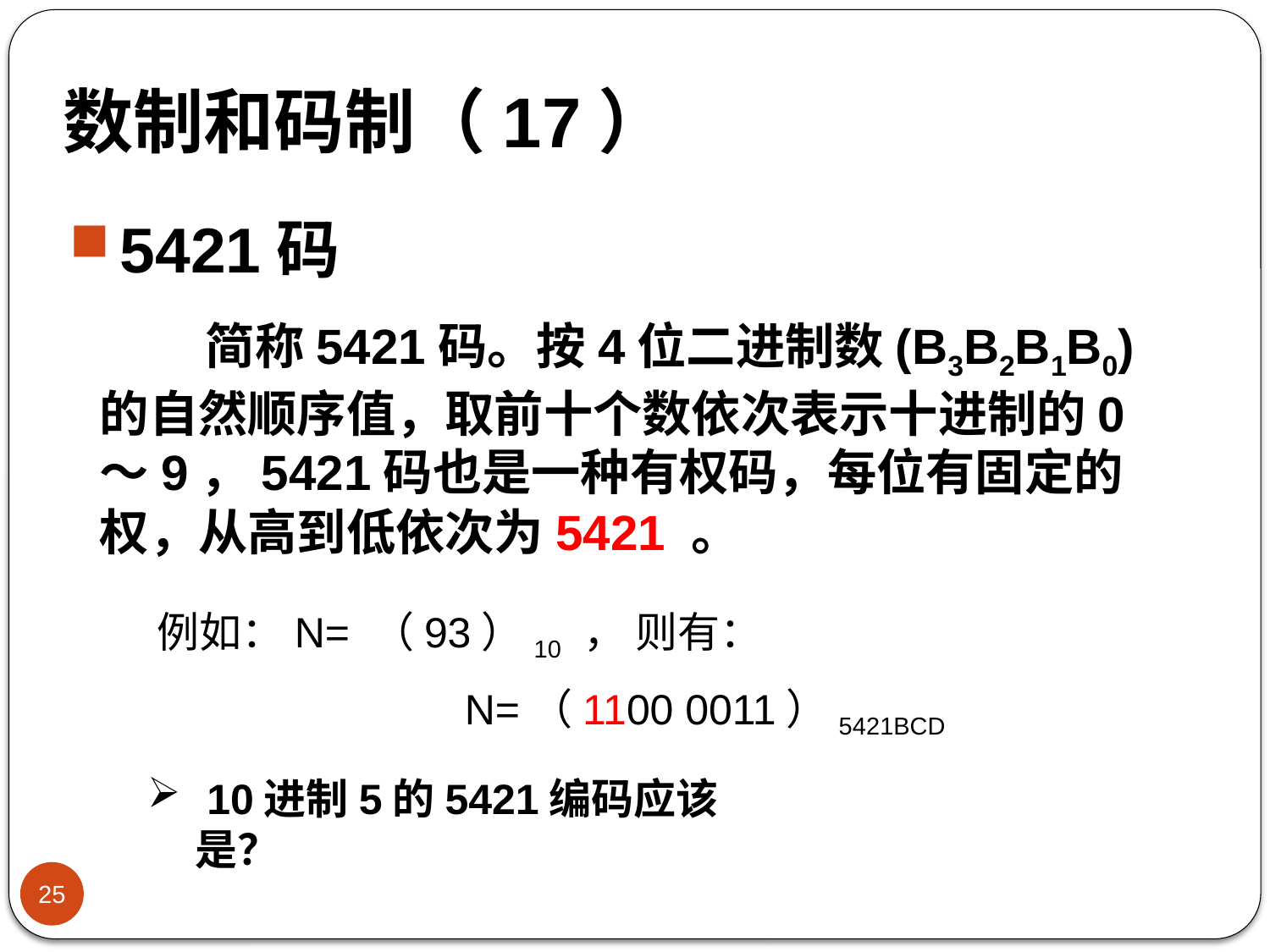

# 数制和码制（17）
5421码
简称5421码。按4位二进制数(B3B2B1B0)的自然顺序值，取前十个数依次表示十进制的0～9，5421码也是一种有权码，每位有固定的权，从高到低依次为5421 。
例如：N= （93）10 ， 则有：
                 N=（1100 0011）5421BCD
 10进制5的5421编码应该是？
25